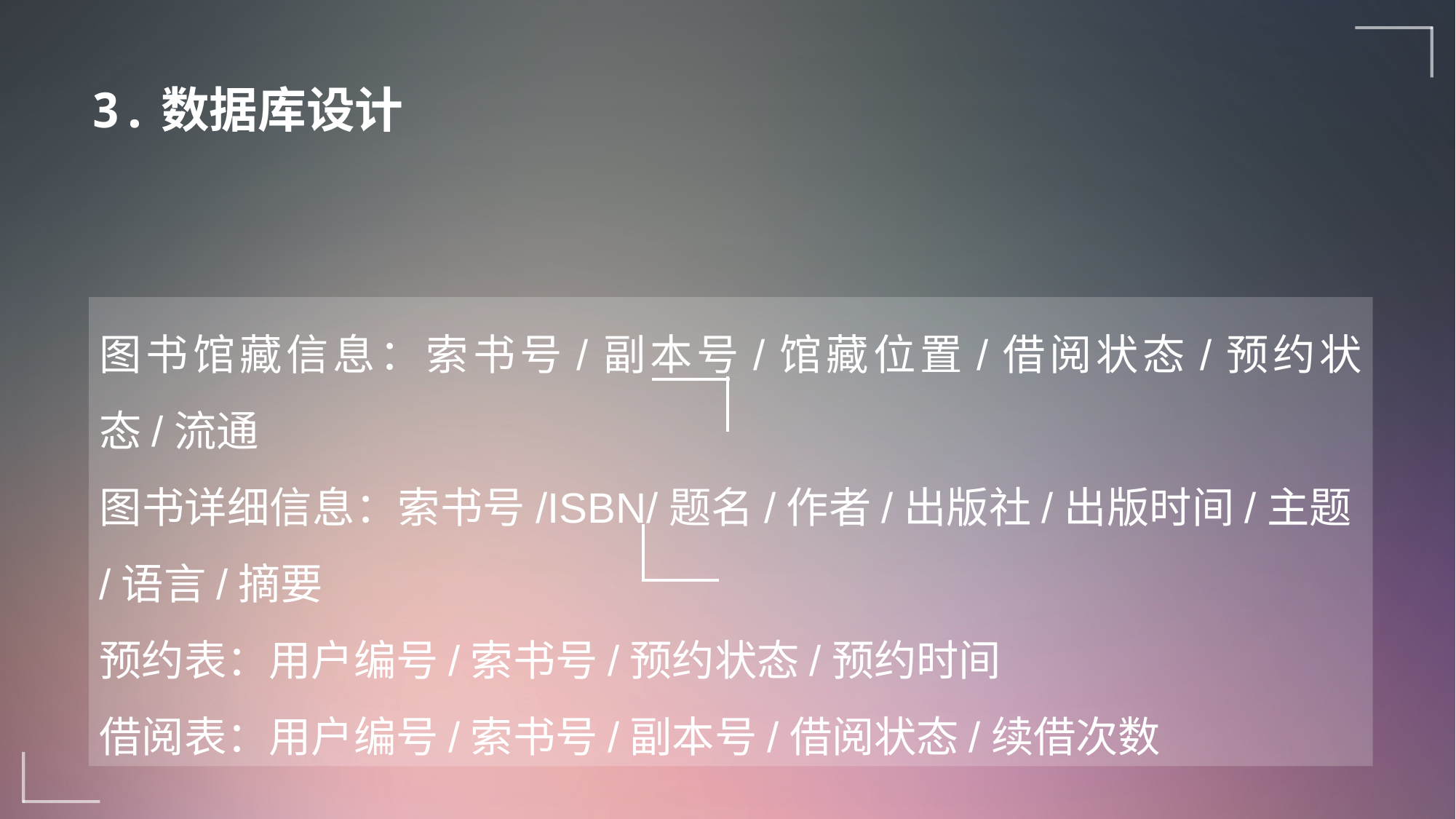

3.数据库设计
图书馆藏信息：索书号/副本号/馆藏位置/借阅状态/预约状态/流通
图书详细信息：索书号/ISBN/题名/作者/出版社/出版时间/主题/语言/摘要
预约表：用户编号/索书号/预约状态/预约时间
借阅表：用户编号/索书号/副本号/借阅状态/续借次数